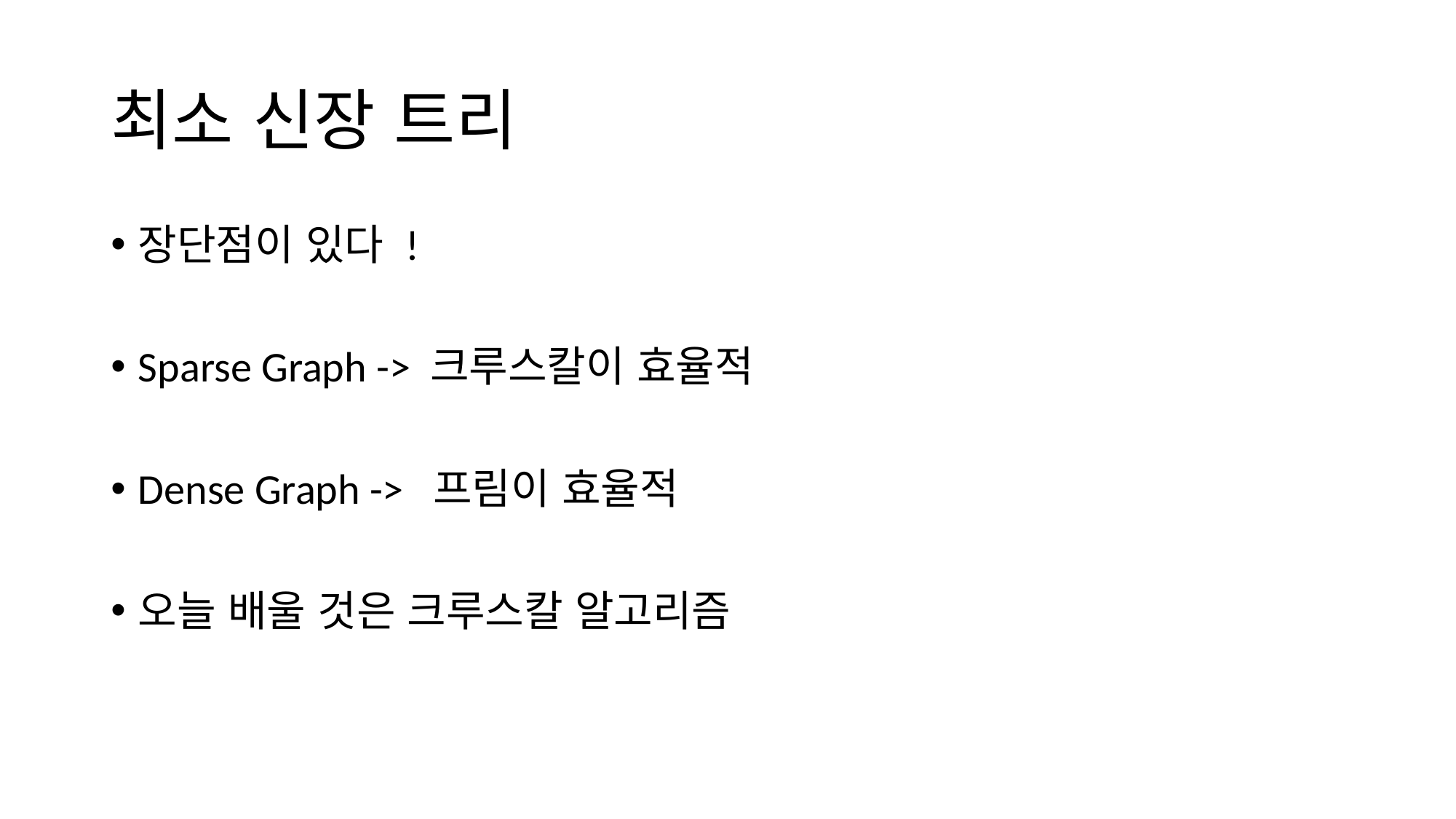

# 최소 신장 트리
장단점이 있다 !

Sparse Graph -> 크루스칼이 효율적

Dense Graph ->  프림이 효율적

오늘 배울 것은 크루스칼 알고리즘